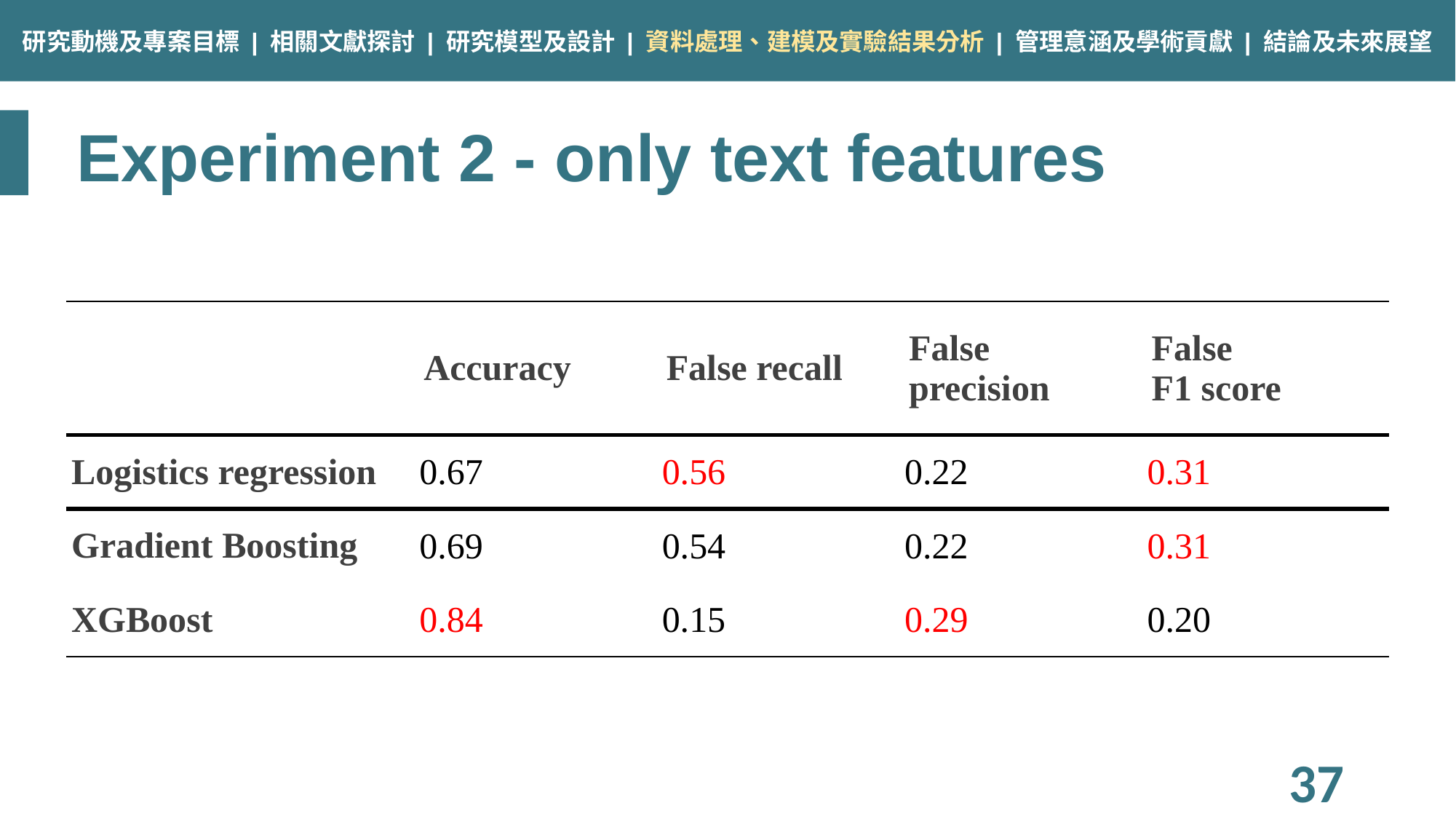

研究動機及專案目標 | 相關文獻探討 | 研究模型及設計 | 資料處理、建模及實驗結果分析 | 管理意涵及學術貢獻 | 結論及未來展望
# Experiment 2 - only text features
|  | Accuracy | False recall | False precision | False F1 score |
| --- | --- | --- | --- | --- |
| Logistics regression | 0.67 | 0.56 | 0.22 | 0.31 |
| Gradient Boosting | 0.69 | 0.54 | 0.22 | 0.31 |
| XGBoost | 0.84 | 0.15 | 0.29 | 0.20 |
37